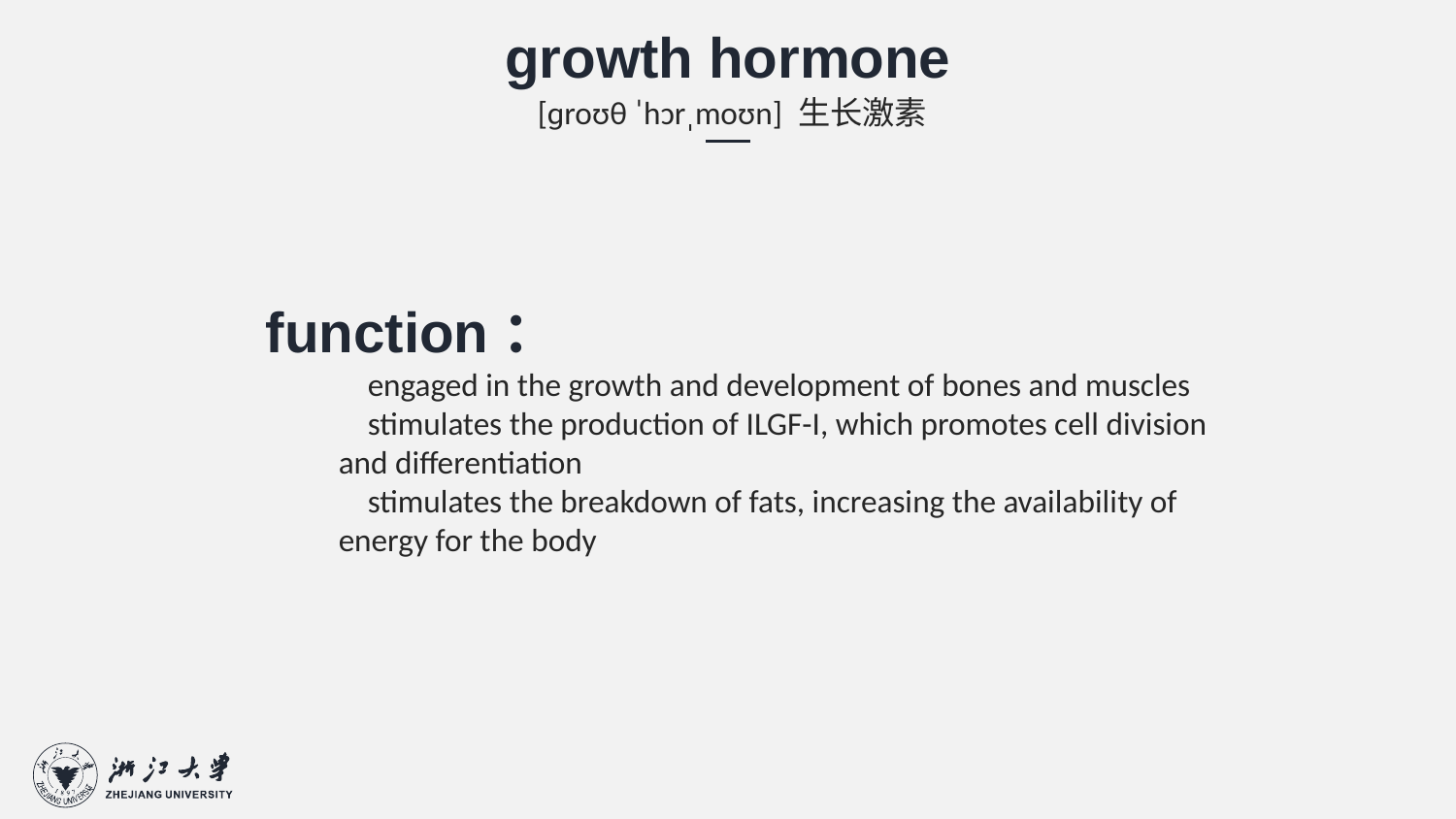

growth hormone
 [ɡroʊθ ˈhɔrˌmoʊn] 生长激素
function：
    engaged in the growth and development of bones and muscles
    stimulates the production of ILGF-I, which promotes cell division and differentiation
    stimulates the breakdown of fats, increasing the availability of energy for the body
4